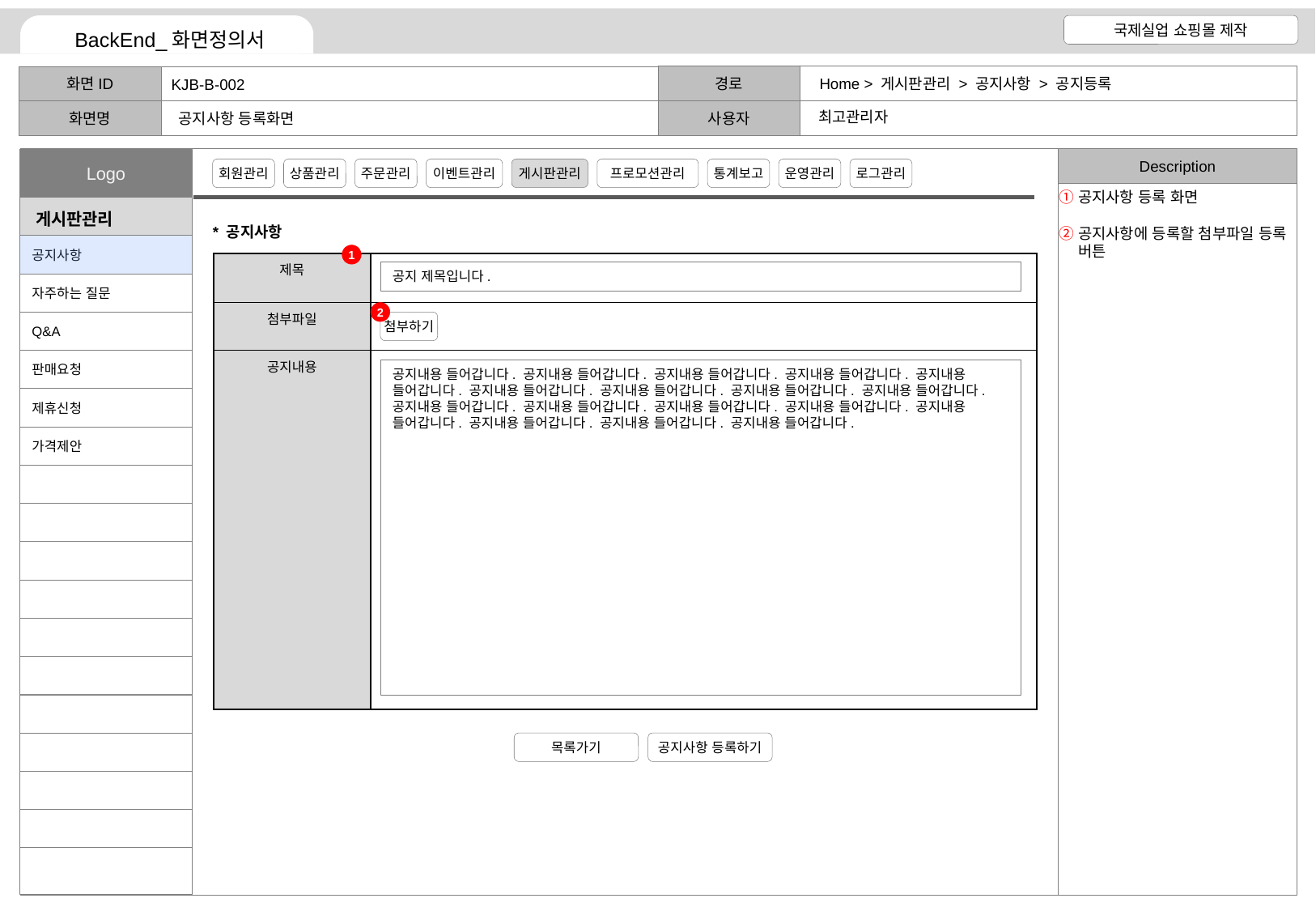

Home > 게시판관리 > 공지사항 > 공지등록
KJB-B-002
최고관리자
공지사항 등록화면
공지사항 등록 화면

공지사항에 등록할 첨부파일 등록 버튼
* 공지사항

1
| 제목 |  |
| --- | --- |
| 첨부파일 |  |
| 공지내용 |  |
공지 제목입니다.

2
첨부하기
공지내용 들어갑니다. 공지내용 들어갑니다. 공지내용 들어갑니다. 공지내용 들어갑니다. 공지내용 들어갑니다. 공지내용 들어갑니다. 공지내용 들어갑니다. 공지내용 들어갑니다. 공지내용 들어갑니다. 공지내용 들어갑니다. 공지내용 들어갑니다. 공지내용 들어갑니다. 공지내용 들어갑니다. 공지내용 들어갑니다. 공지내용 들어갑니다. 공지내용 들어갑니다. 공지내용 들어갑니다.

목록가기
공지사항 등록하기